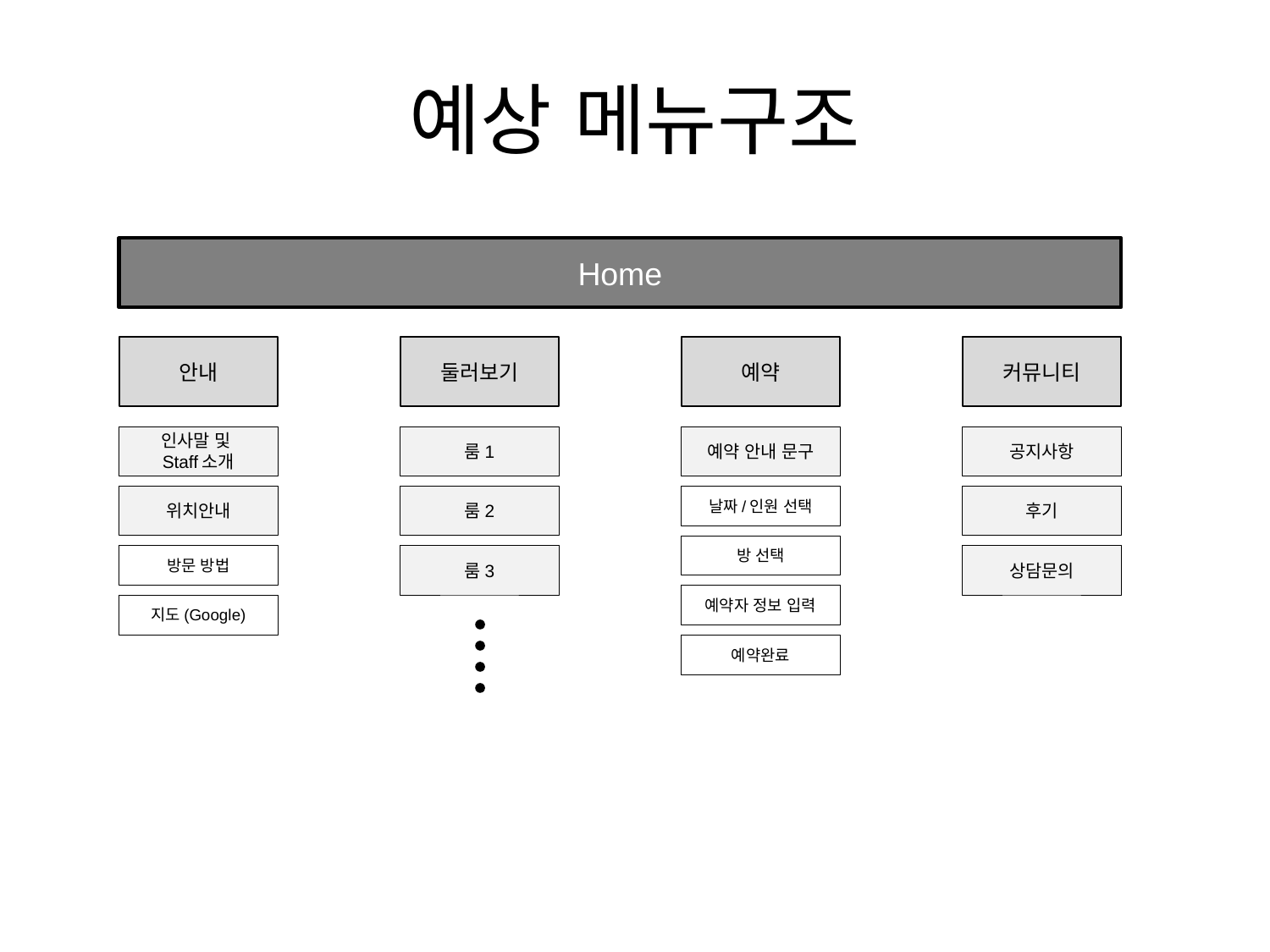

# 예상 메뉴구조
Home
안내
둘러보기
예약
커뮤니티
인사말 및
Staff소개
룸1
예약 안내 문구
공지사항
위치안내
룸2
날짜/인원 선택
후기
방 선택
방문 방법
룸3
상담문의
예약자 정보 입력
지도(Google)

예약완료